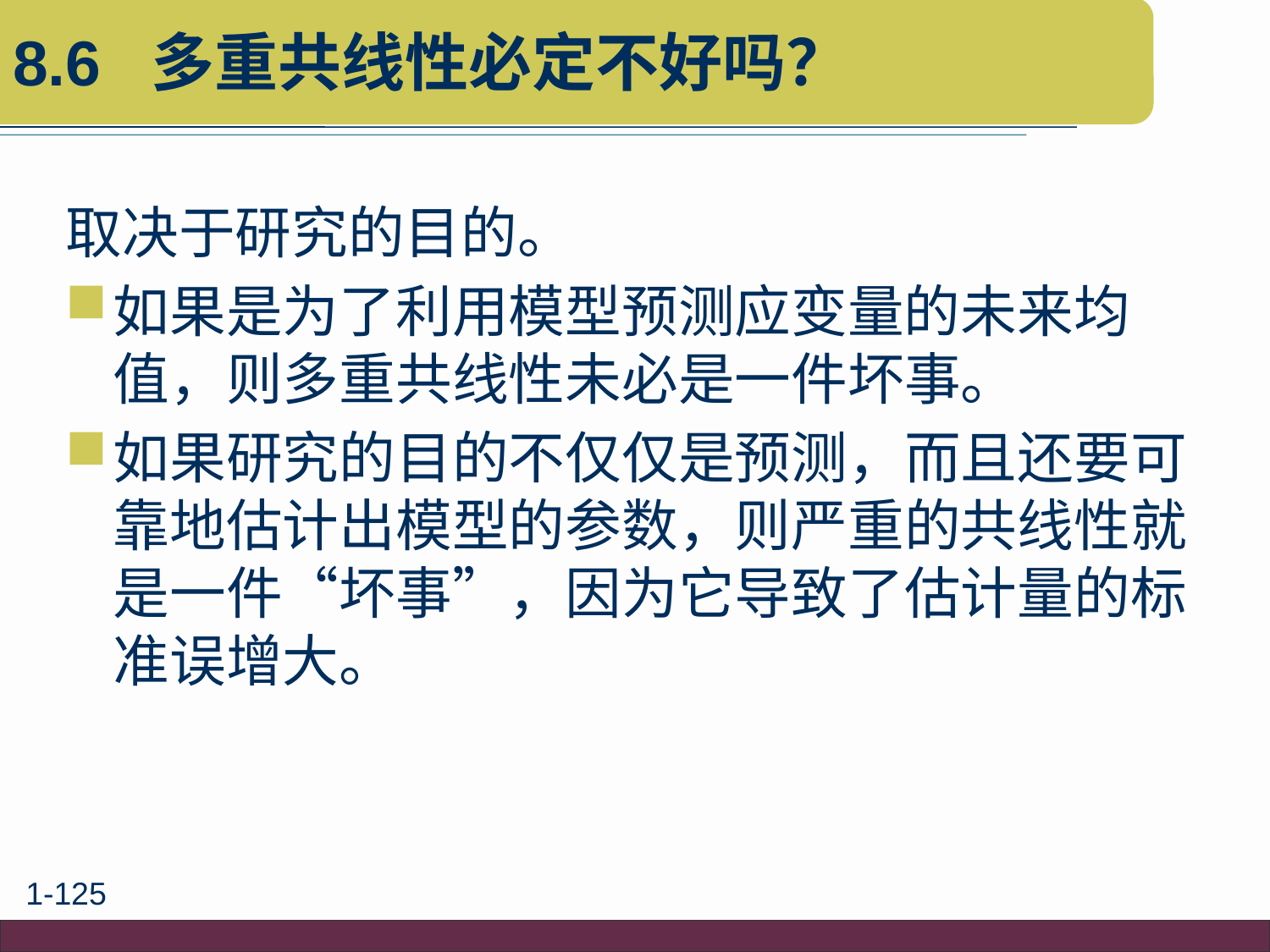

# 8.6  多重共线性必定不好吗？
取决于研究的目的。
如果是为了利用模型预测应变量的未来均值，则多重共线性未必是一件坏事。
如果研究的目的不仅仅是预测，而且还要可靠地估计出模型的参数，则严重的共线性就是一件“坏事”，因为它导致了估计量的标准误增大。